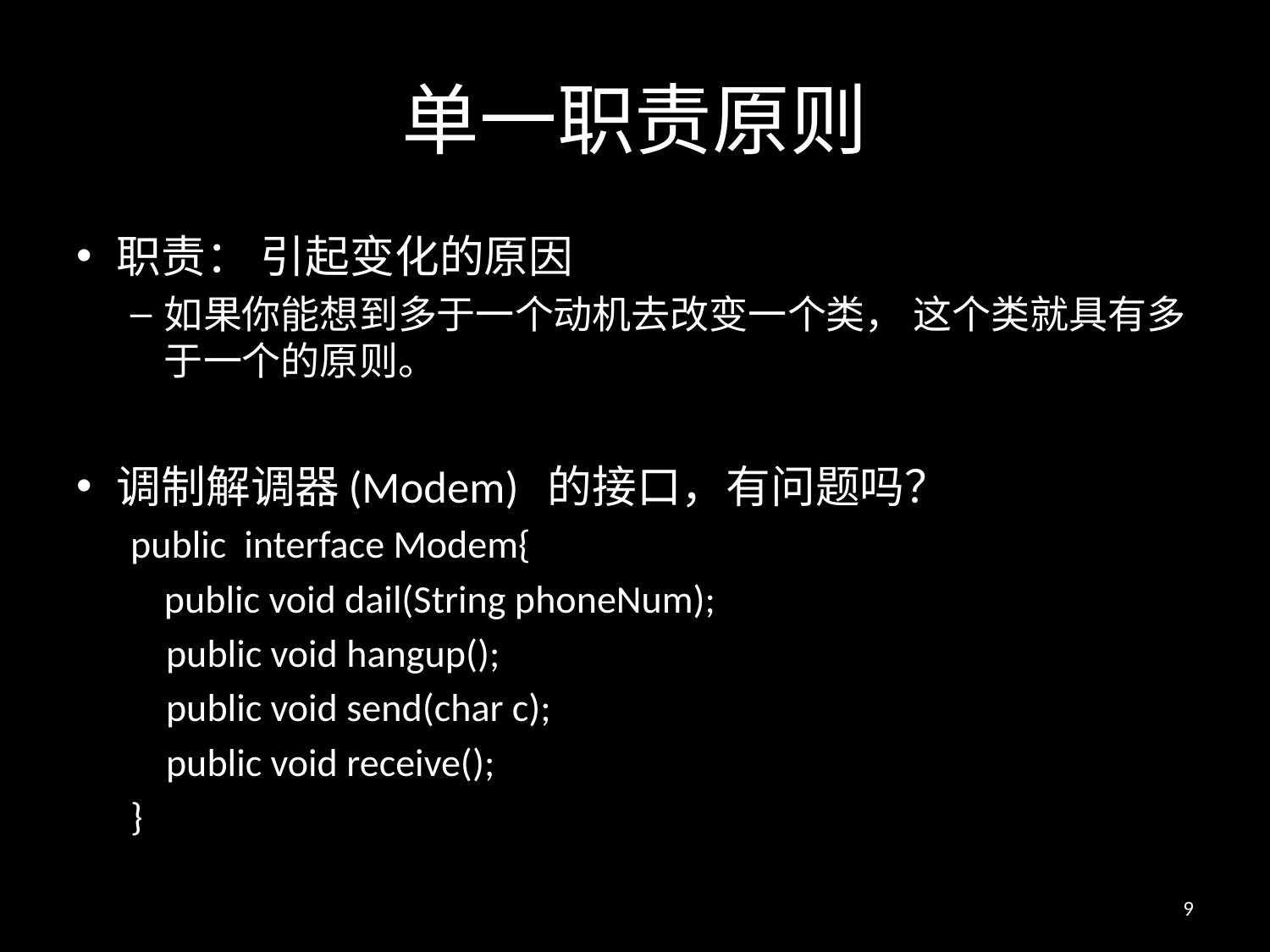

# 单一职责原则
职责： 引起变化的原因
如果你能想到多于一个动机去改变一个类， 这个类就具有多于一个的原则。

调制解调器(Modem)  的接口，有问题吗？
public  interface Modem{
	public void dail(String phoneNum);
    public void hangup();
    public void send(char c);
    public void receive();
}
9